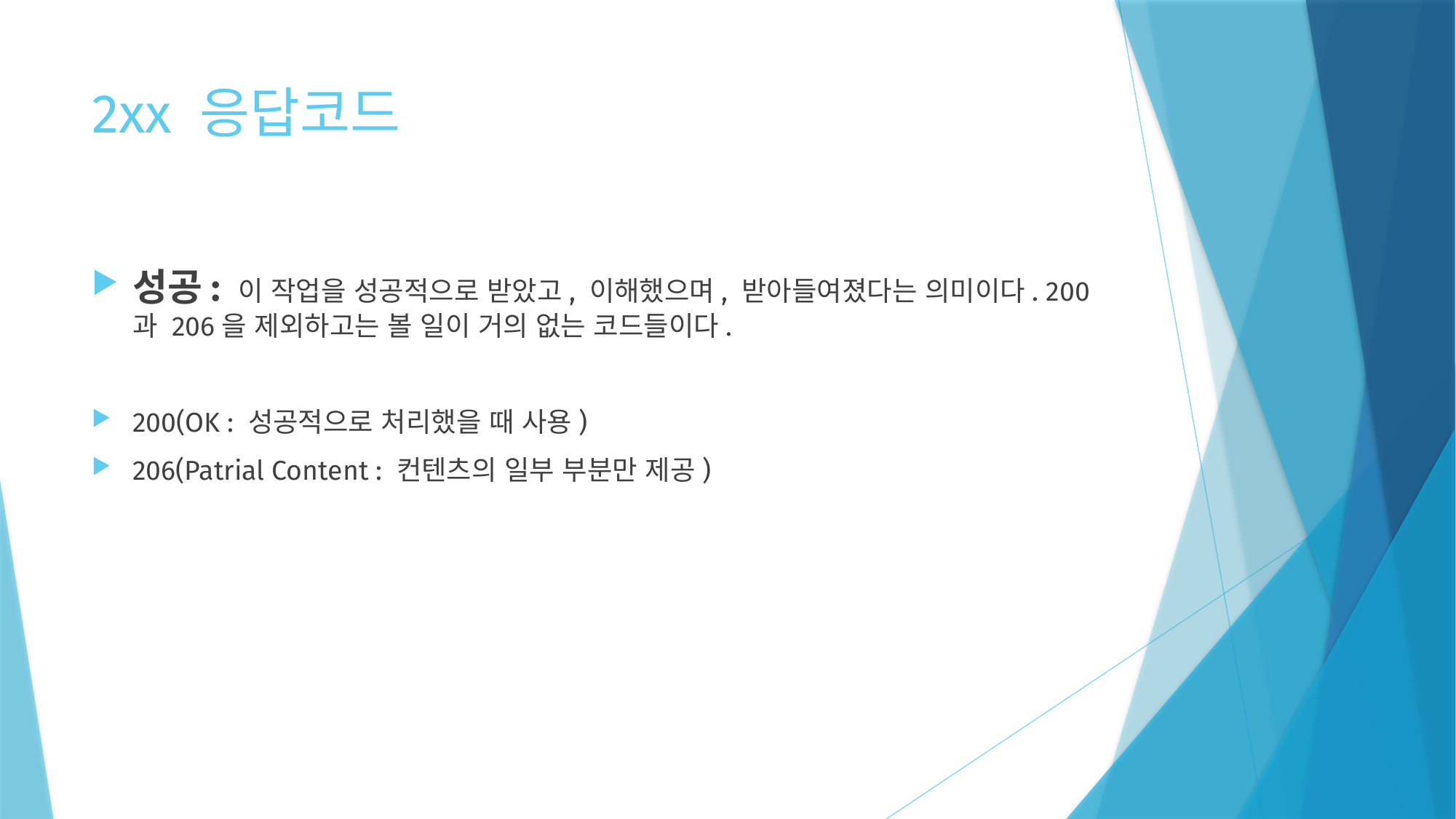

# 2xx 응답코드
성공: 이 작업을 성공적으로 받았고, 이해했으며, 받아들여졌다는 의미이다. 200과 206을 제외하고는 볼 일이 거의 없는 코드들이다.

200(OK : 성공적으로 처리했을 때 사용)
206(Patrial Content : 컨텐츠의 일부 부분만 제공)